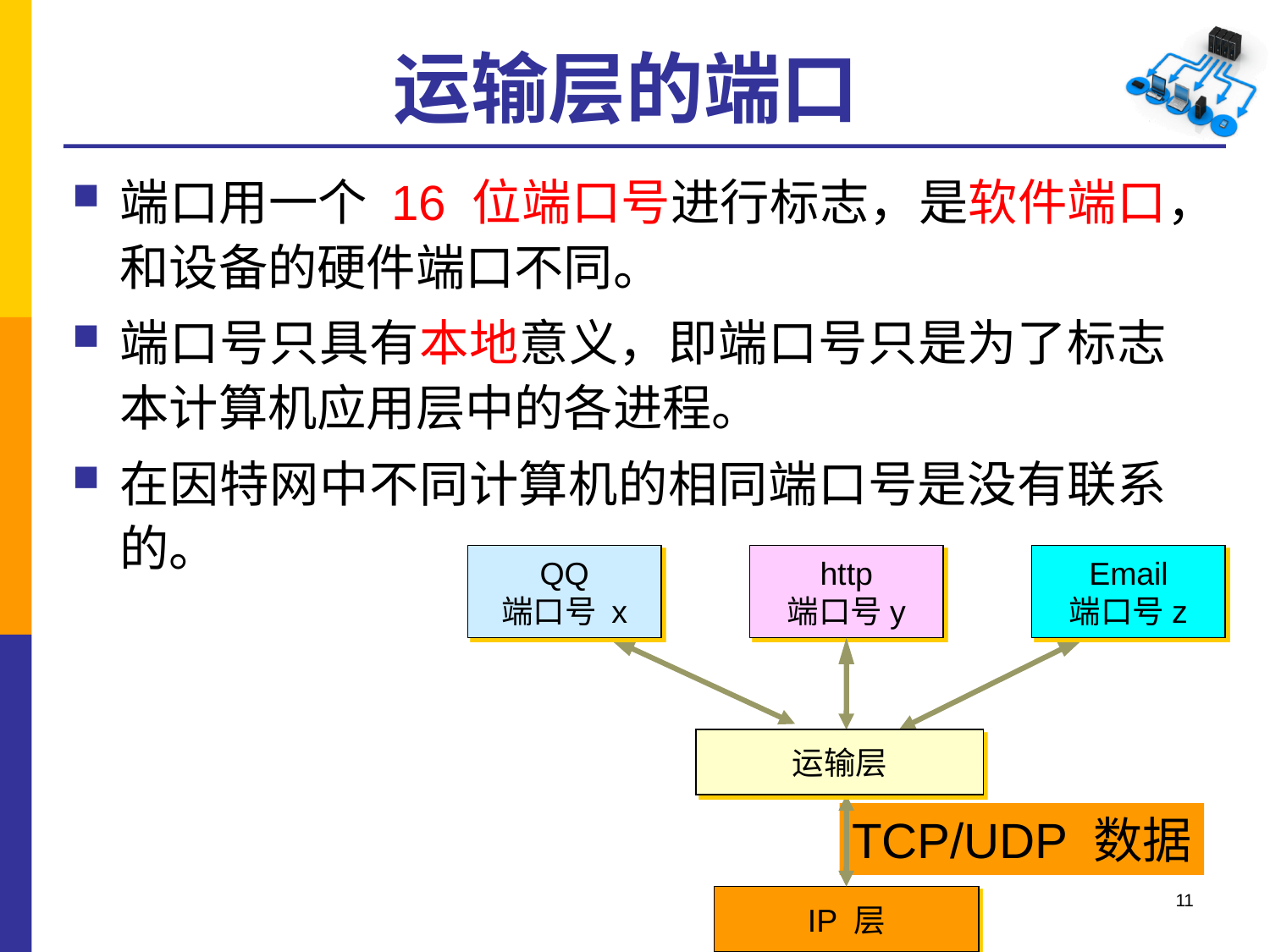

# 运输层的端口
端口用一个 16 位端口号进行标志，是软件端口，和设备的硬件端口不同。
端口号只具有本地意义，即端口号只是为了标志本计算机应用层中的各进程。
在因特网中不同计算机的相同端口号是没有联系的。

QQ
端口号 x
http
端口号y
Email
端口号z

运输层

TCP/UDP 数据
11
IP 层
11